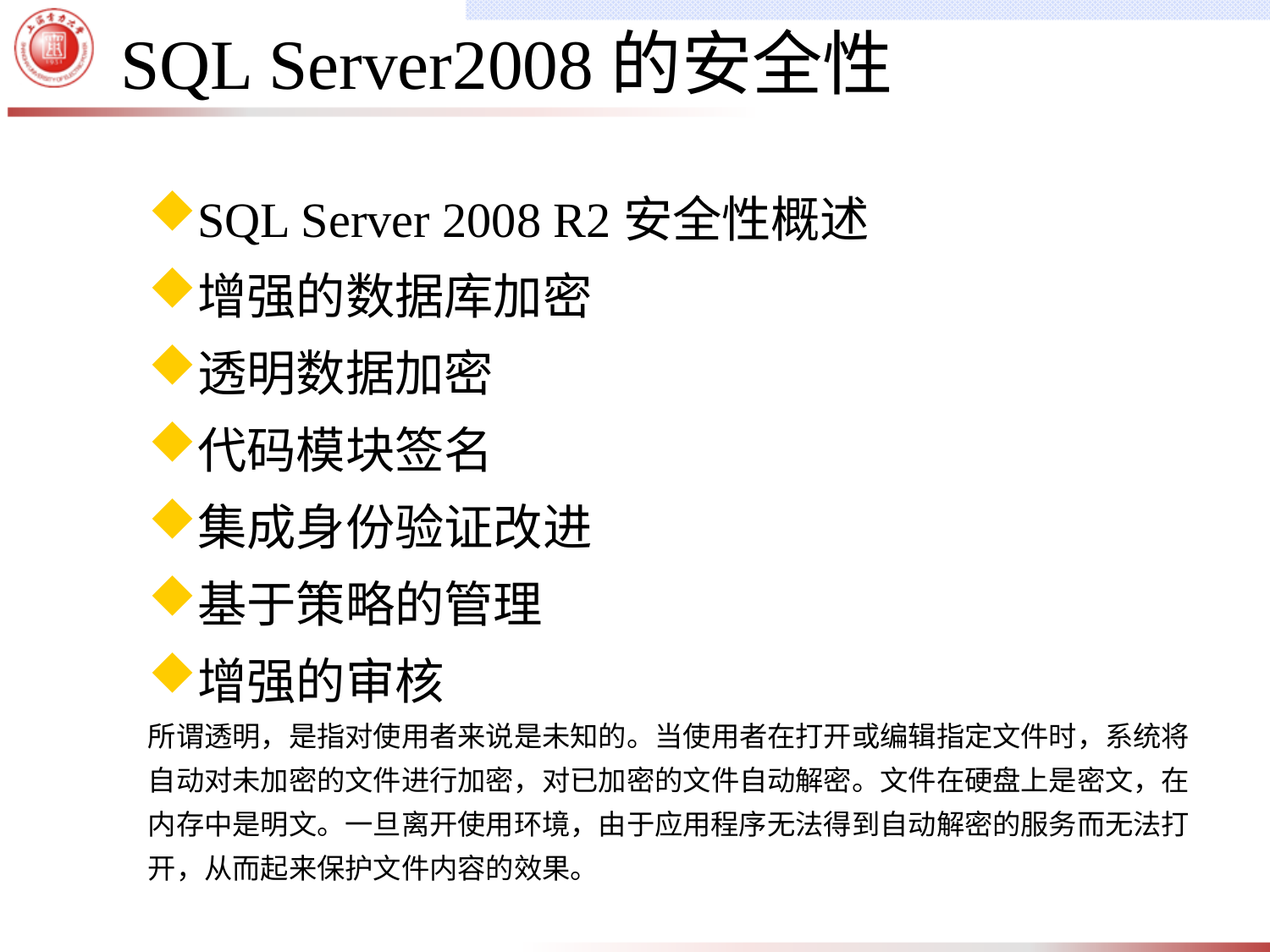

SQL Server2008的安全性
SQL Server 2008 R2安全性概述
增强的数据库加密
透明数据加密
代码模块签名
集成身份验证改进
基于策略的管理
增强的审核
所谓透明，是指对使用者来说是未知的。当使用者在打开或编辑指定文件时，系统将自动对未加密的文件进行加密，对已加密的文件自动解密。文件在硬盘上是密文，在内存中是明文。一旦离开使用环境，由于应用程序无法得到自动解密的服务而无法打开，从而起来保护文件内容的效果。